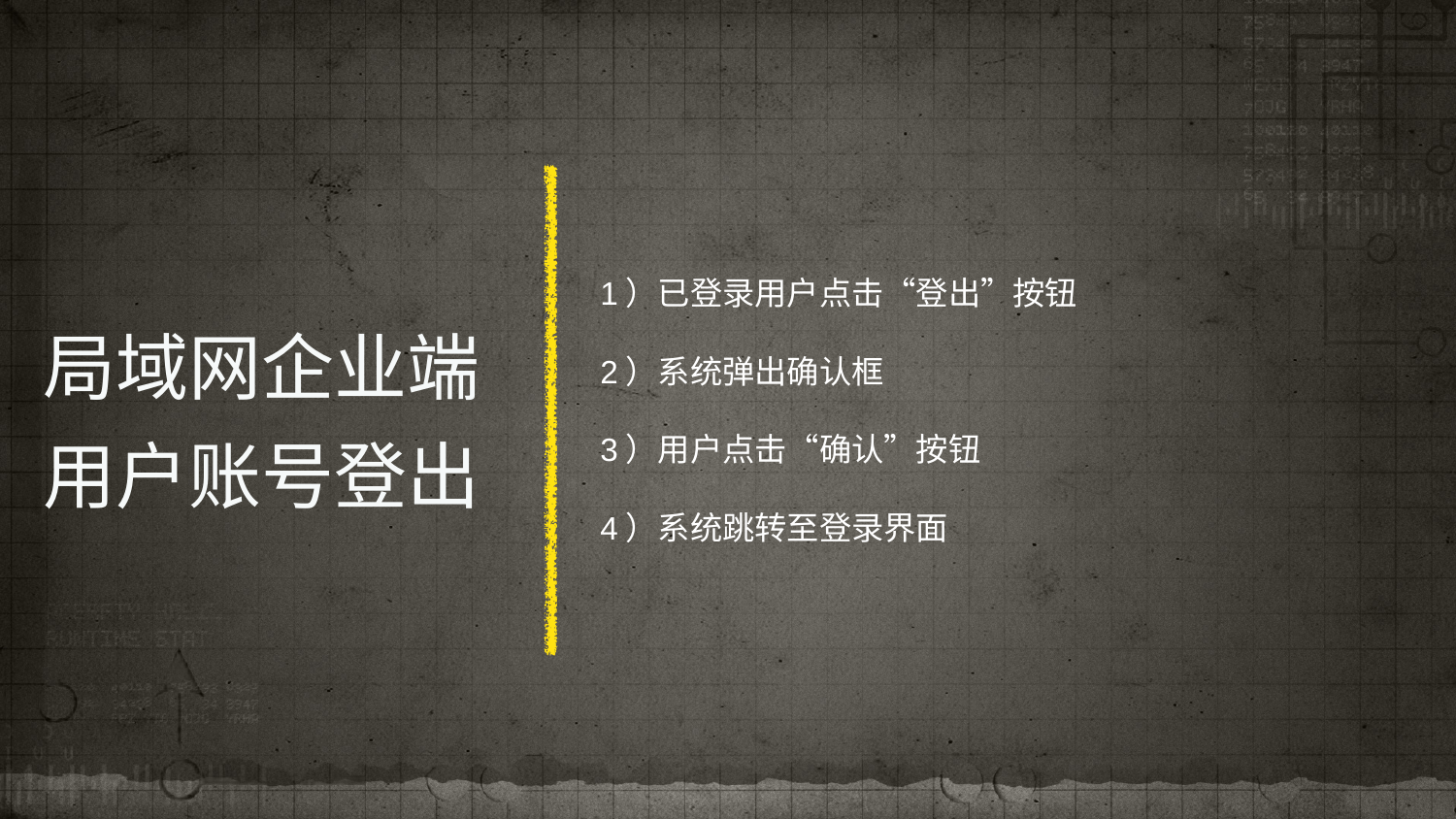

# 局域网企业端用户账号登出
1）已登录用户点击“登出”按钮
2）系统弹出确认框
3）用户点击“确认”按钮
4）系统跳转至登录界面